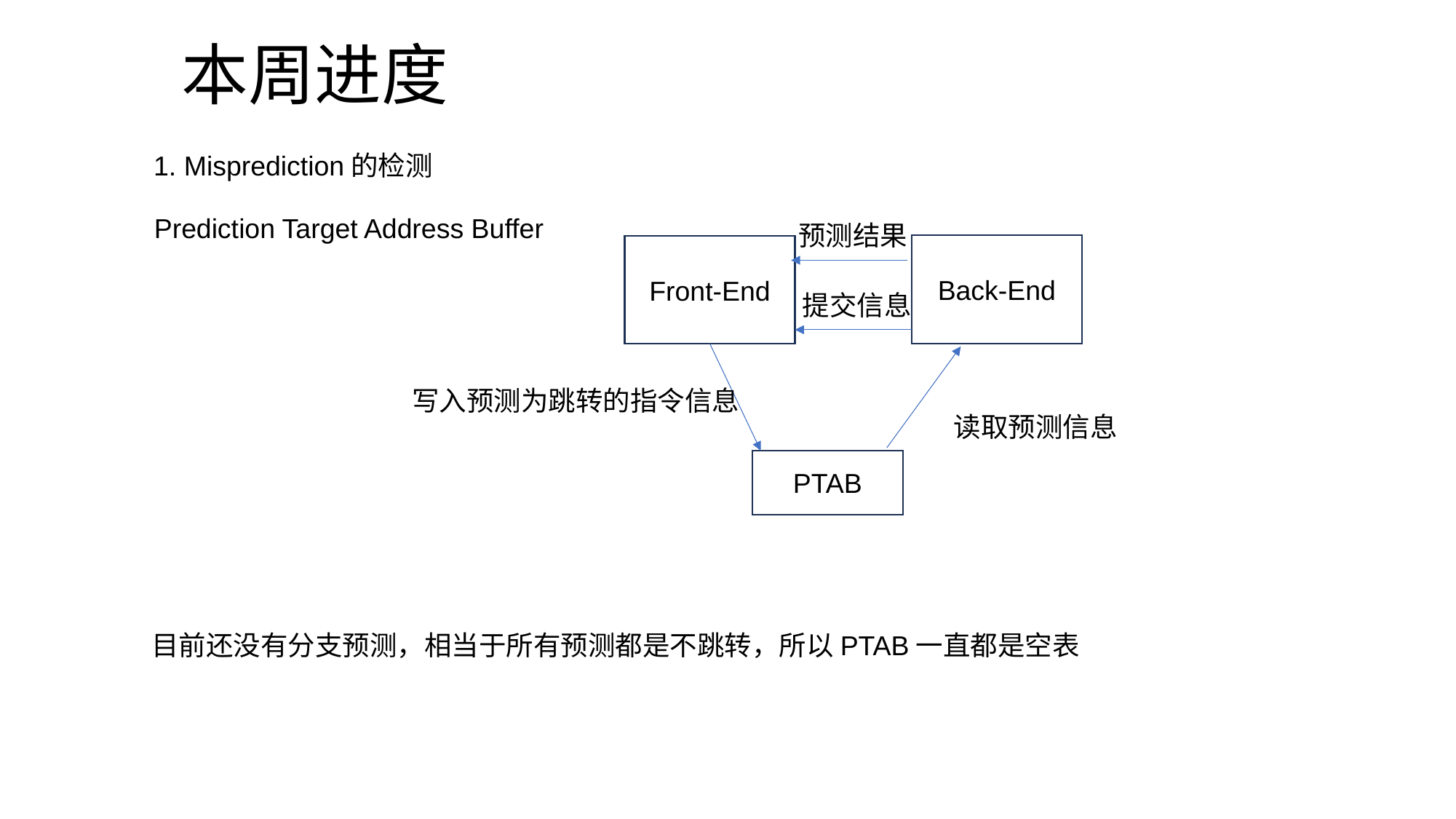

# 本周进度
1. Misprediction的检测
Prediction Target Address Buffer
预测结果
Back-End
Front-End
提交信息
写入预测为跳转的指令信息
读取预测信息
PTAB
目前还没有分支预测，相当于所有预测都是不跳转，所以PTAB一直都是空表